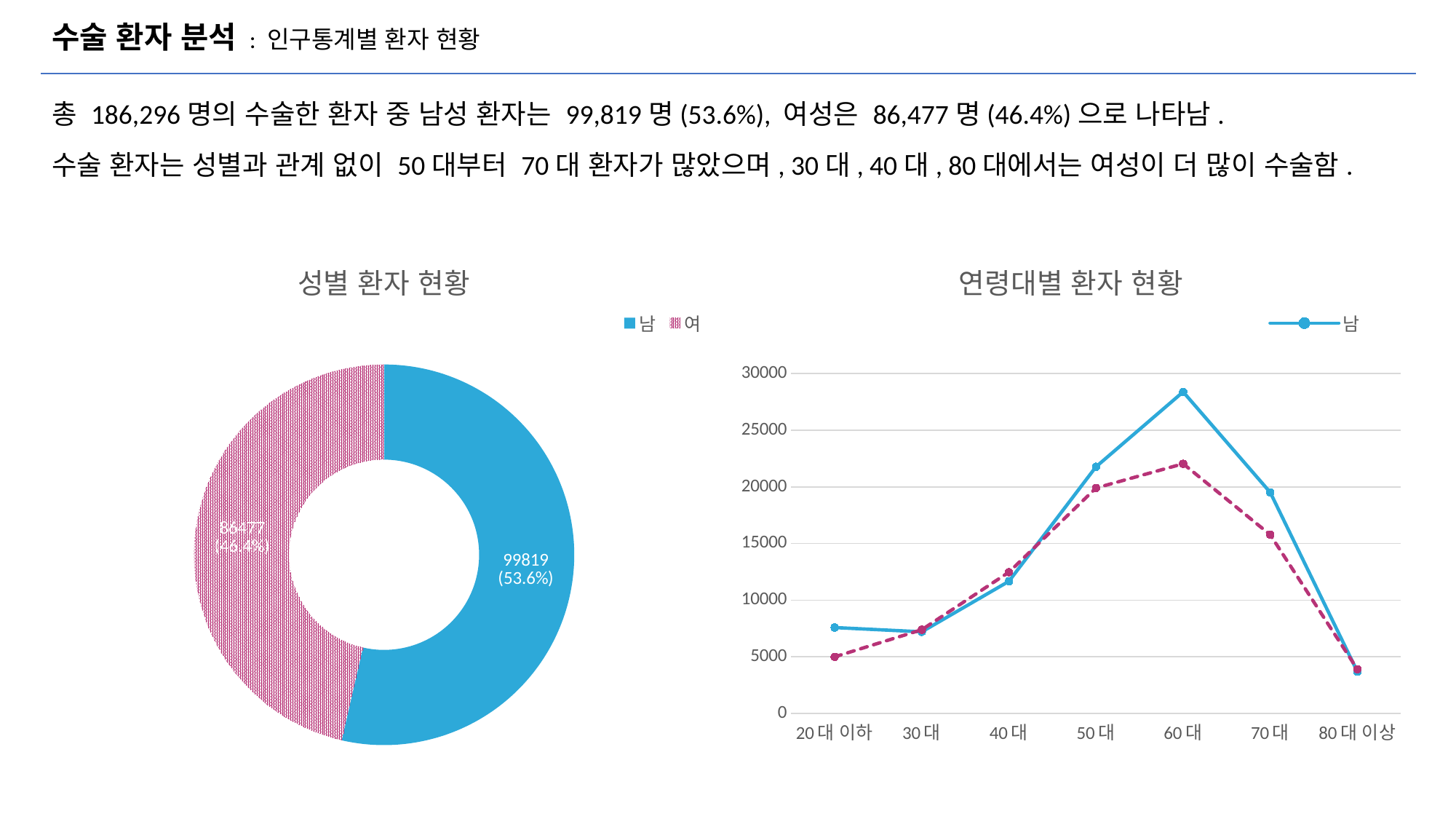

# 수술 환자 분석 : 인구통계별 환자 현황
총 186,296명의 수술한 환자 중 남성 환자는 99,819명(53.6%), 여성은 86,477명(46.4%)으로 나타남.
수술 환자는 성별과 관계 없이 50대부터 70대 환자가 많았으며, 30대, 40대, 80대에서는 여성이 더 많이 수술함.

### Chart: 성별 환자 현황

| Category | 성별 |
|---|---|
| 남 | 99819.0 |
| 여 | 86477.0 |

### Chart: 연령대별 환자 현황

| Category | 남 | 여 |
|---|---|---|
| 20대 이하 | 7582.0 | 4999.0 |
| 30대 | 7207.0 | 7393.0 |
| 40대 | 11665.0 | 12469.0 |
| 50대 | 21777.0 | 19903.0 |
| 60대 | 28387.0 | 22040.0 |
| 70대 | 19511.0 | 15772.0 |
| 80대 이상 | 3690.0 | 3901.0 |